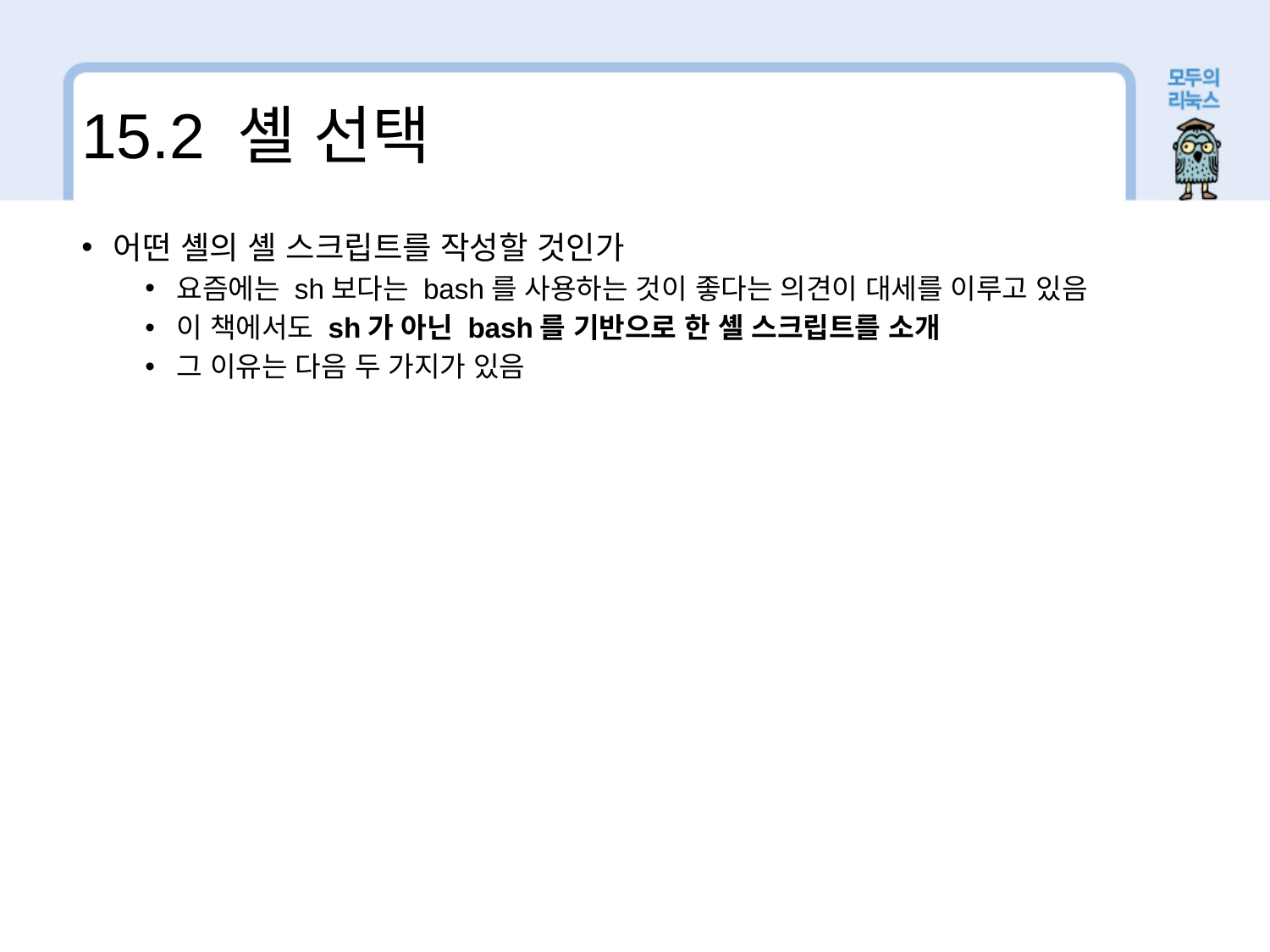

15.2 셸 선택
어떤 셸의 셸 스크립트를 작성할 것인가
요즘에는 sh보다는 bash를 사용하는 것이 좋다는 의견이 대세를 이루고 있음
이 책에서도 sh가 아닌 bash를 기반으로 한 셸 스크립트를 소개
그 이유는 다음 두 가지가 있음